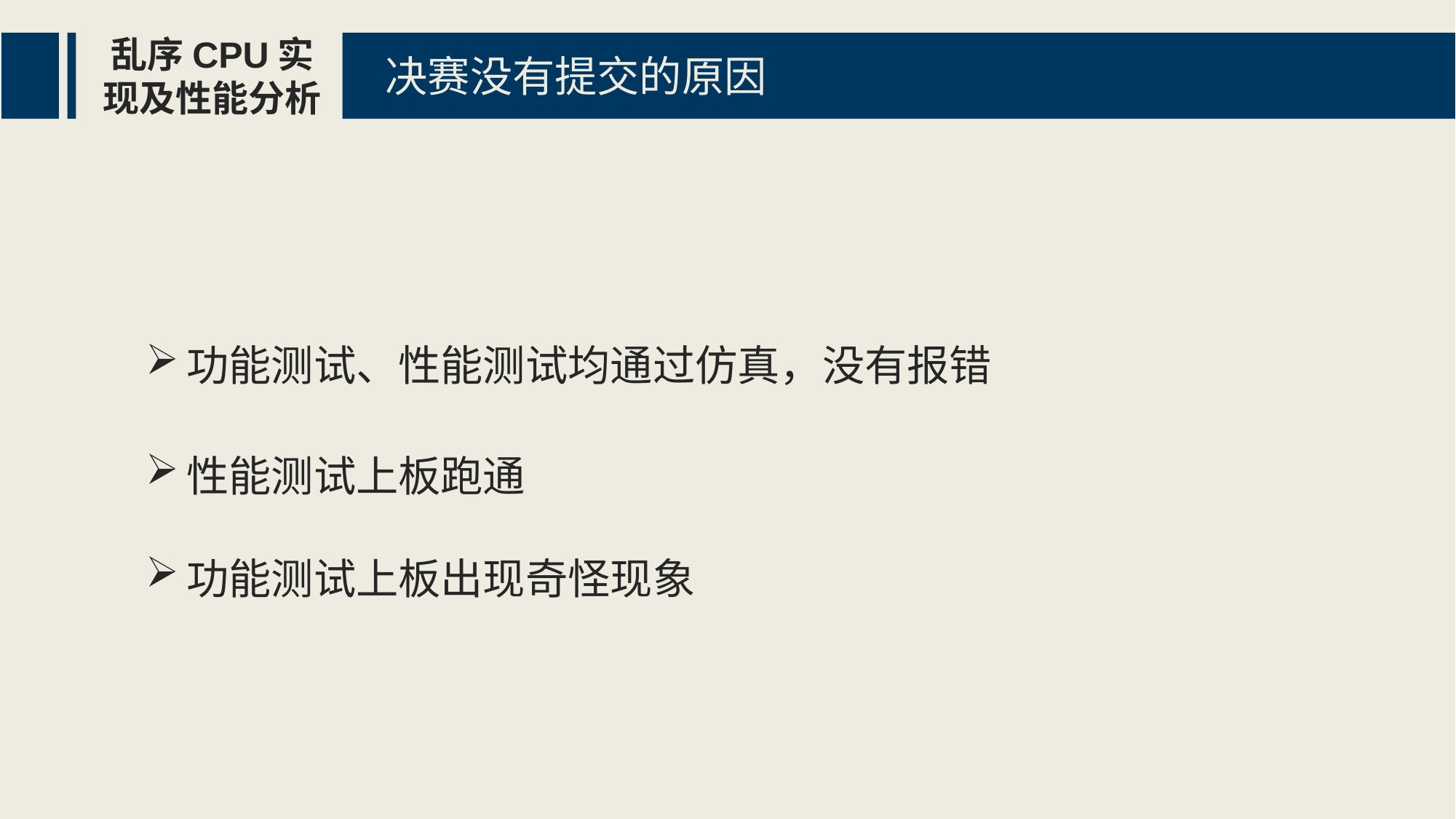

乱序CPU实现及性能分析

决赛没有提交的原因

功能测试、性能测试均通过仿真，没有报错
性能测试上板跑通

功能测试上板出现奇怪现象